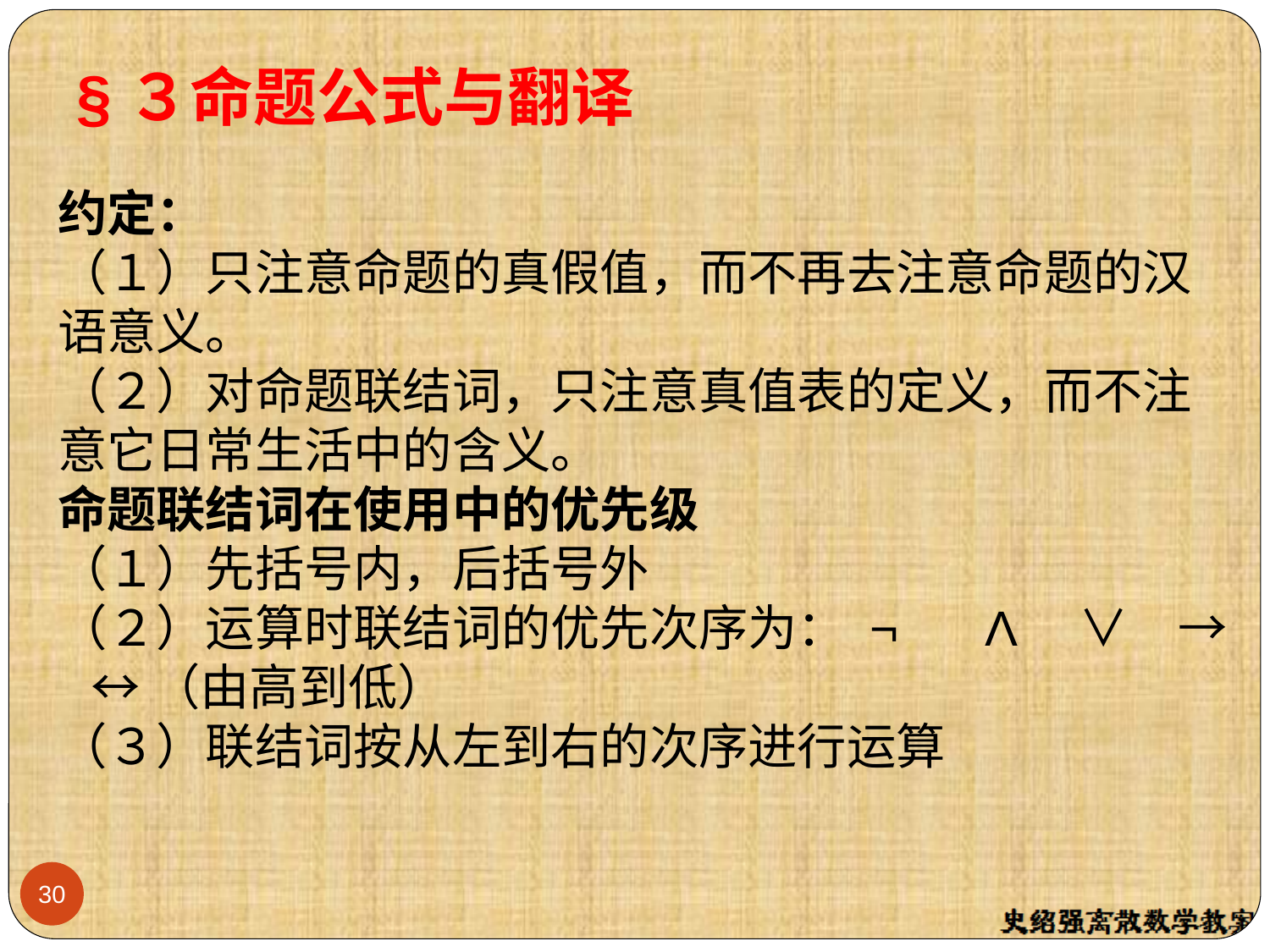

§３命题公式与翻译
约定：
（１）只注意命题的真假值，而不再去注意命题的汉语意义。
（２）对命题联结词，只注意真值表的定义，而不注意它日常生活中的含义。
命题联结词在使用中的优先级
（１）先括号内，后括号外
（２）运算时联结词的优先次序为： ¬ 　Λ　∨　→    ↔ （由高到低）
（３）联结词按从左到右的次序进行运算
30